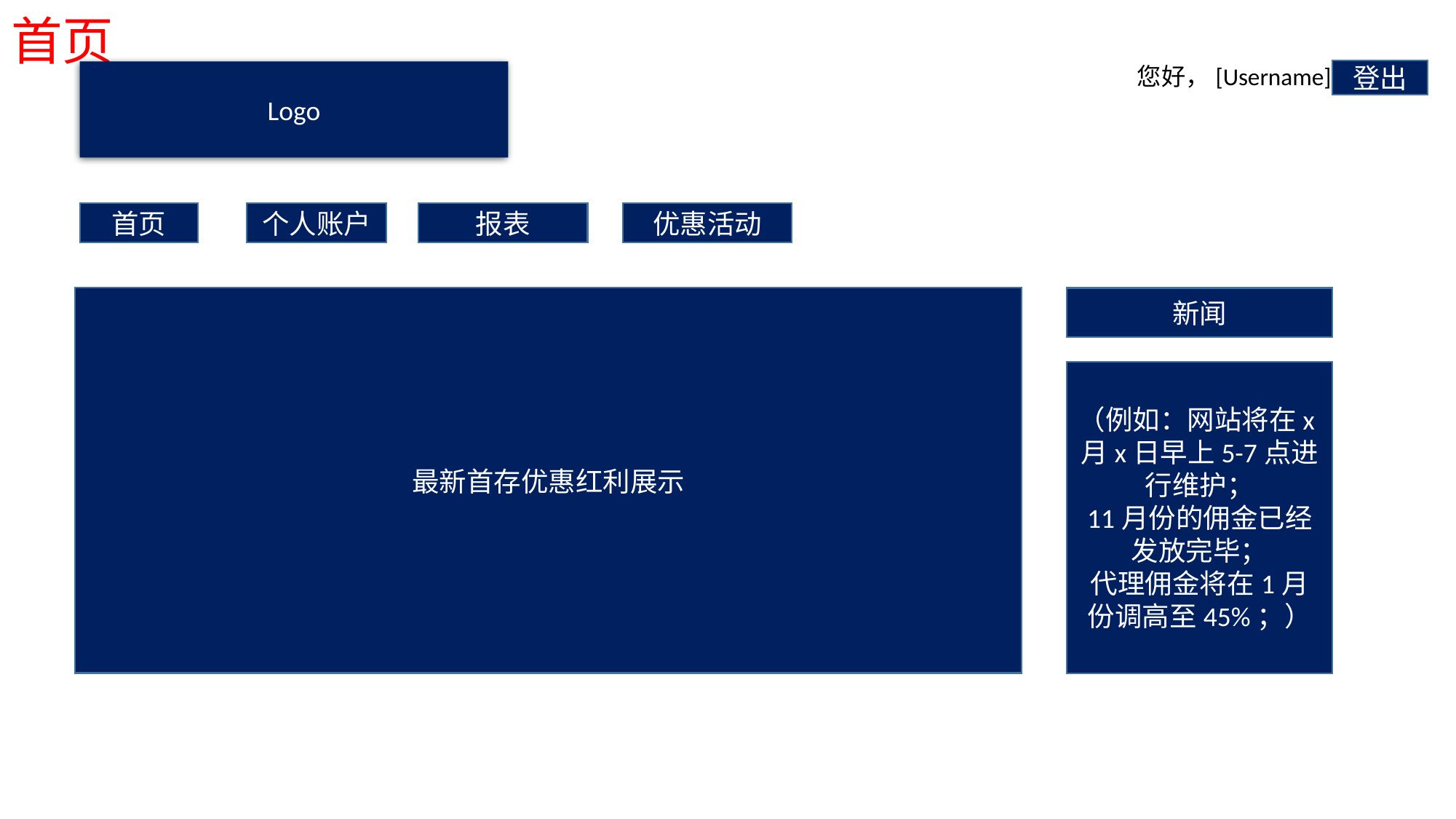

首页
您好，[Username]
登出
Logo
首页
个人账户
报表
优惠活动
最新首存优惠红利展示
新闻
（例如：网站将在x月x日早上5-7点进行维护；
11月份的佣金已经发放完毕；
代理佣金将在1月份调高至45%；）